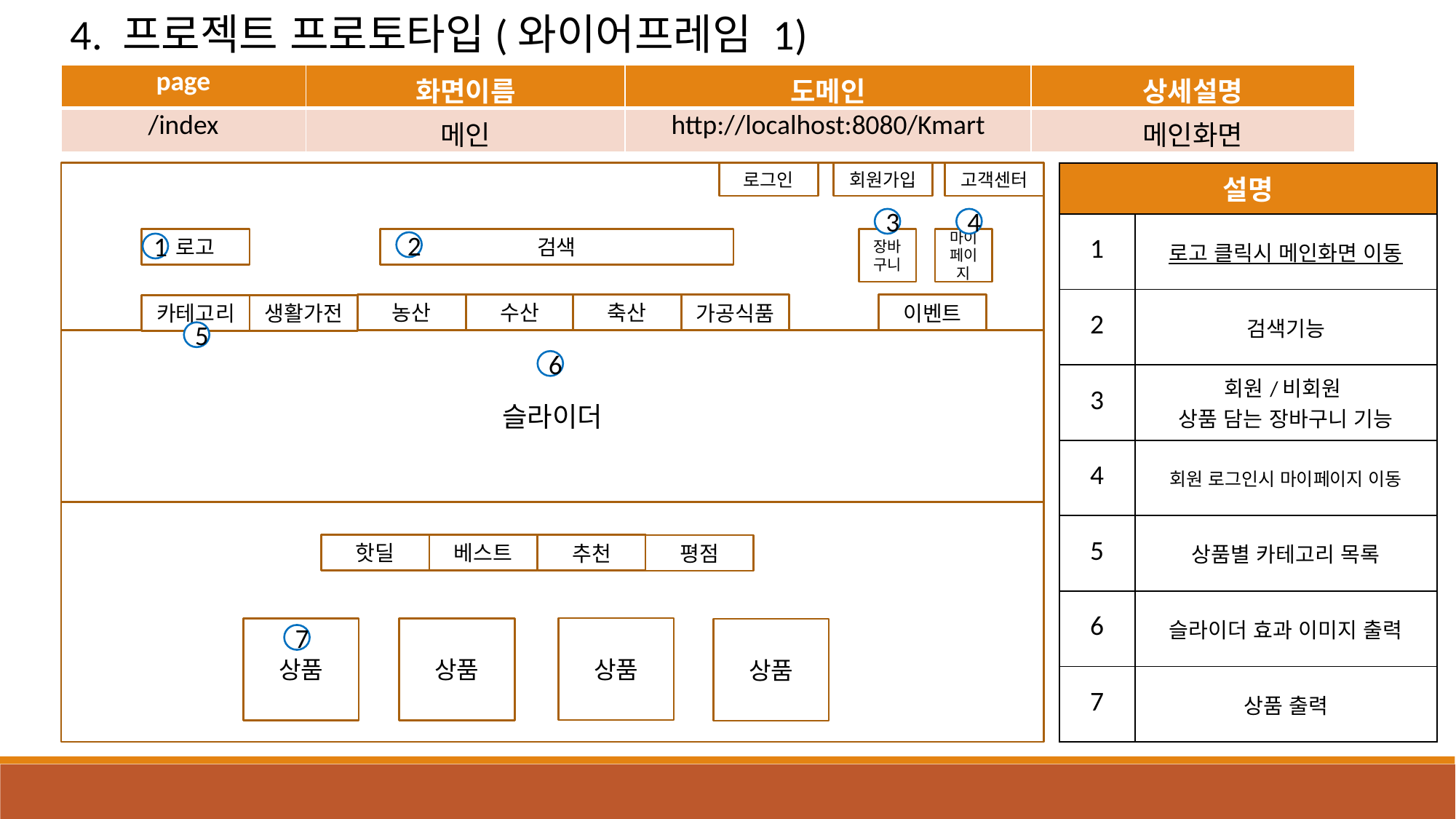

4. 프로젝트 프로토타입(와이어프레임 1)
| page | 화면이름 | 도메인 | 상세설명 |
| --- | --- | --- | --- |
| /index | 메인 | http://localhost:8080/Kmart | 메인화면 |

로그인
회원가입
고객센터
| 설명 |  |
| --- | --- |
| 1 | 로고 클릭시 메인화면 이동 |
| 2 | 검색기능 |
| 3 | 회원/비회원 상품 담는 장바구니 기능 |
| 4 | 회원 로그인시 마이페이지 이동 |
| 5 | 상품별 카테고리 목록 |
| 6 | 슬라이더 효과 이미지 출력 |
| 7 | 상품 출력 |
3
4
마이페이지
로고
검색
장바구니
2
1
농산
수산
축산
이벤트
가공식품
카테고리
생활가전
5
슬라이더
6
핫딜
베스트
추천
평점
상품
상품
상품
상품
7